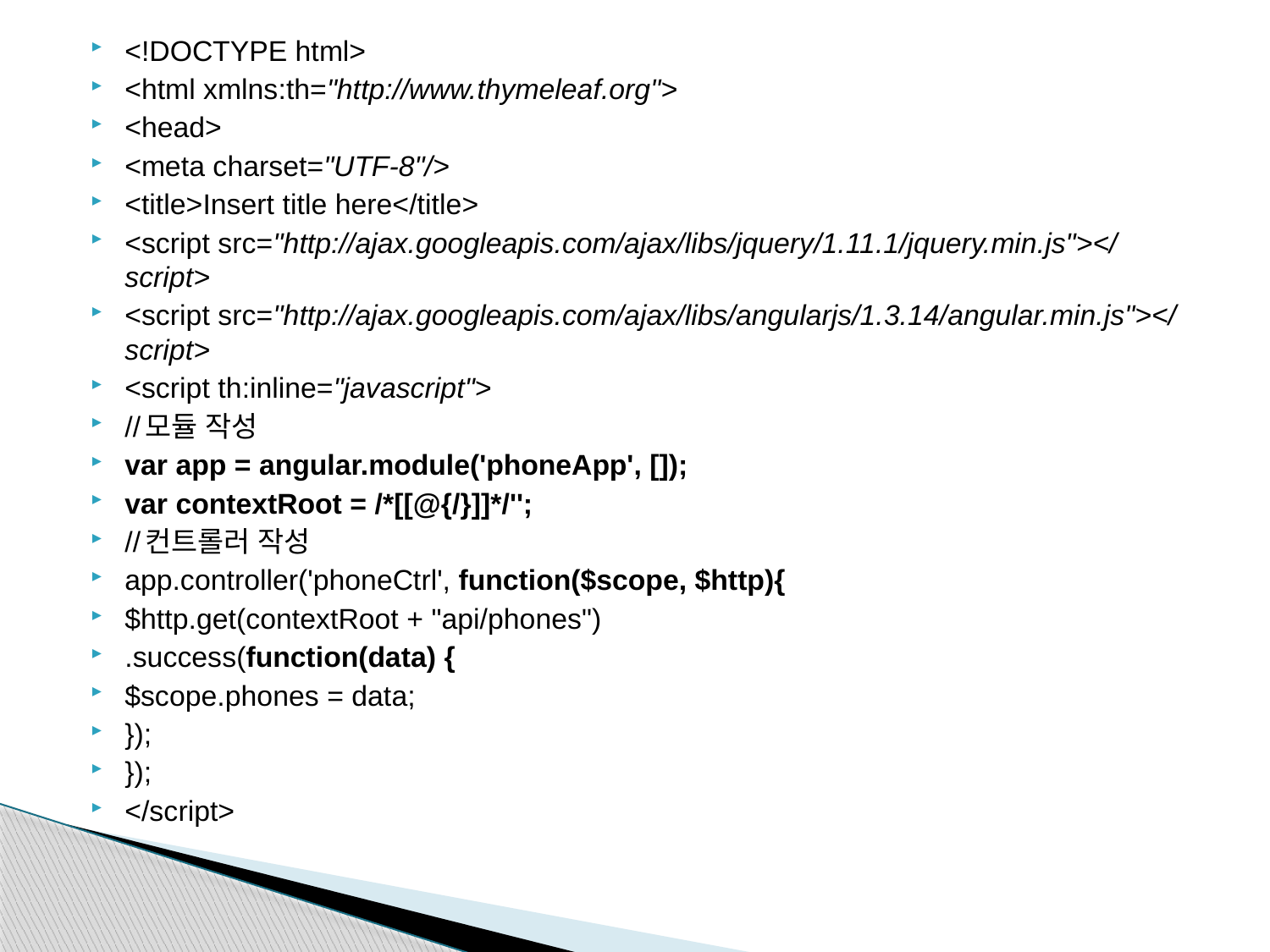

<!DOCTYPE html>
<html xmlns:th="http://www.thymeleaf.org">
<head>
<meta charset="UTF-8"/>
<title>Insert title here</title>
<script src="http://ajax.googleapis.com/ajax/libs/jquery/1.11.1/jquery.min.js"></script>
<script src="http://ajax.googleapis.com/ajax/libs/angularjs/1.3.14/angular.min.js"></script>
<script th:inline="javascript">
//모듈 작성
var app = angular.module('phoneApp', []);
var contextRoot = /*[[@{/}]]*/'';
//컨트롤러 작성
app.controller('phoneCtrl', function($scope, $http){
$http.get(contextRoot + "api/phones")
.success(function(data) {
$scope.phones = data;
});
});
</script>